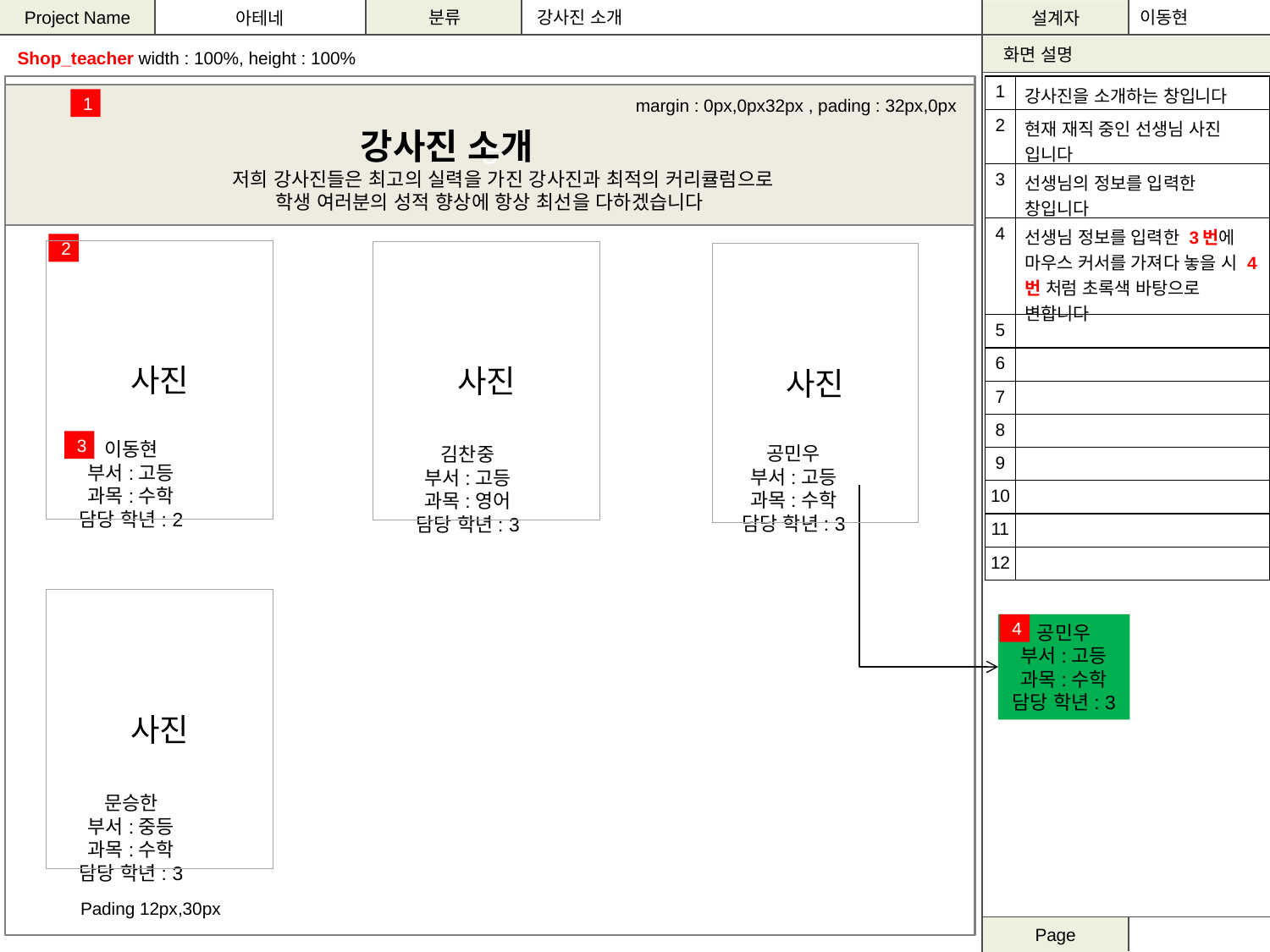

강사진 소개
이동현
Shop_teacher width : 100%, height : 100%
| 1 | 강사진을 소개하는 창입니다 |
| --- | --- |
| 2 | 현재 재직 중인 선생님 사진 입니다 |
| 3 | 선생님의 정보를 입력한 창입니다 |
| 4 | 선생님 정보를 입력한 3번에 마우스 커서를 가져다 놓을 시 4번 처럼 초록색 바탕으로 변합니다 |
| 5 |  |
| 6 |  |
| 7 |  |
| 8 |  |
| 9 |  |
| 10 |  |
| 11 |  |
| 12 |  |

ㅎ
margin : 0px,0px32px , pading : 32px,0px
1
                        강사진 소개
    저희 강사진들은 최고의 실력을 가진 강사진과 최적의 커리큘럼으로
학생 여러분의 성적 향상에 항상 최선을 다하겠습니다
1
2

사진

사진

사진

3
이동현
부서:고등
과목:수학
담당 학년: 2
공민우
부서:고등
과목:수학
담당 학년: 3
김찬중
부서:고등
과목:영어
담당 학년: 3

사진

공민우
부서:고등
과목:수학
담당 학년: 3
4
문승한
부서:중등
과목:수학
담당 학년: 3
Pading 12px,30px